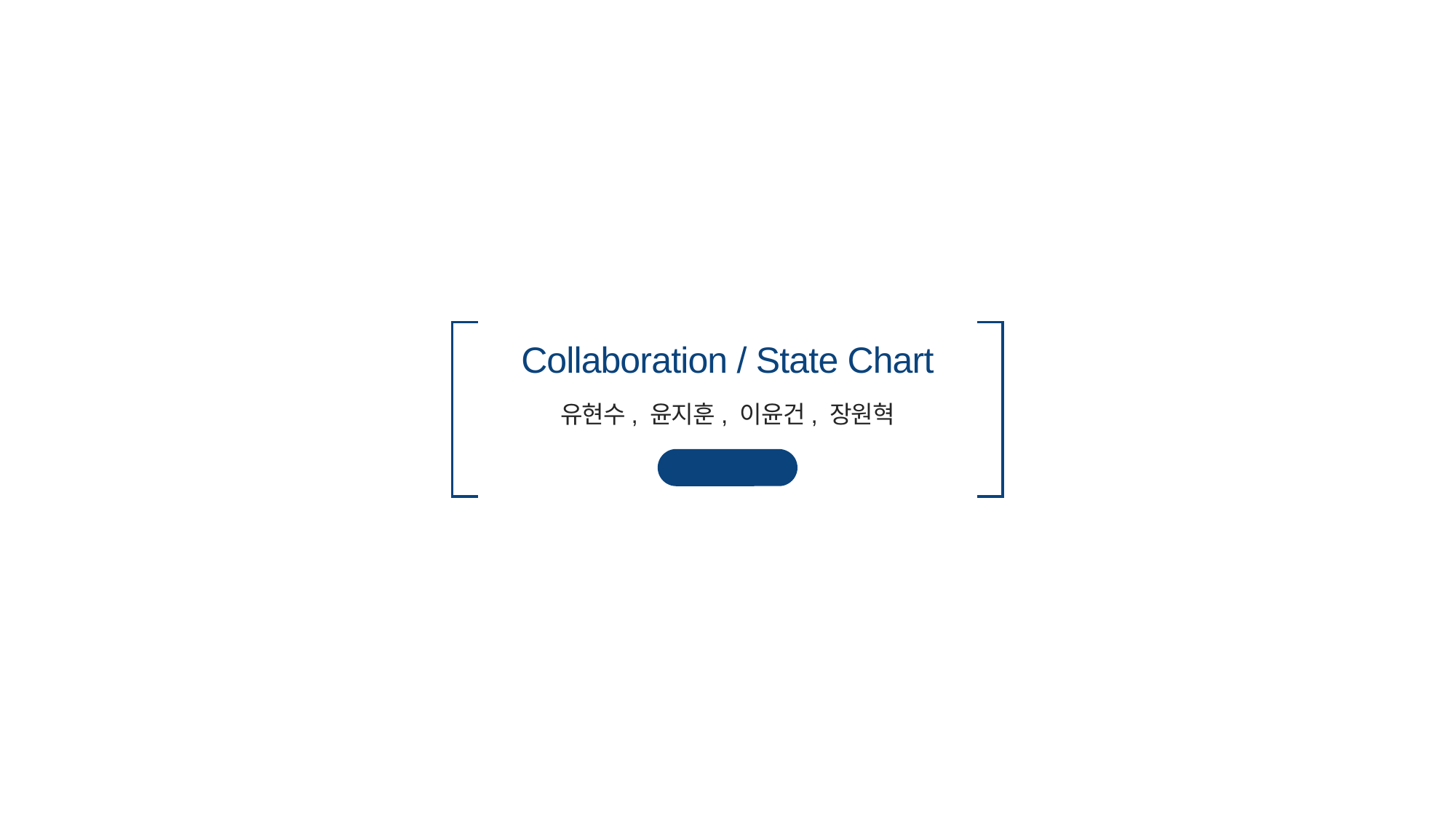

Collaboration / State Chart
유현수, 윤지훈, 이윤건, 장원혁
4조